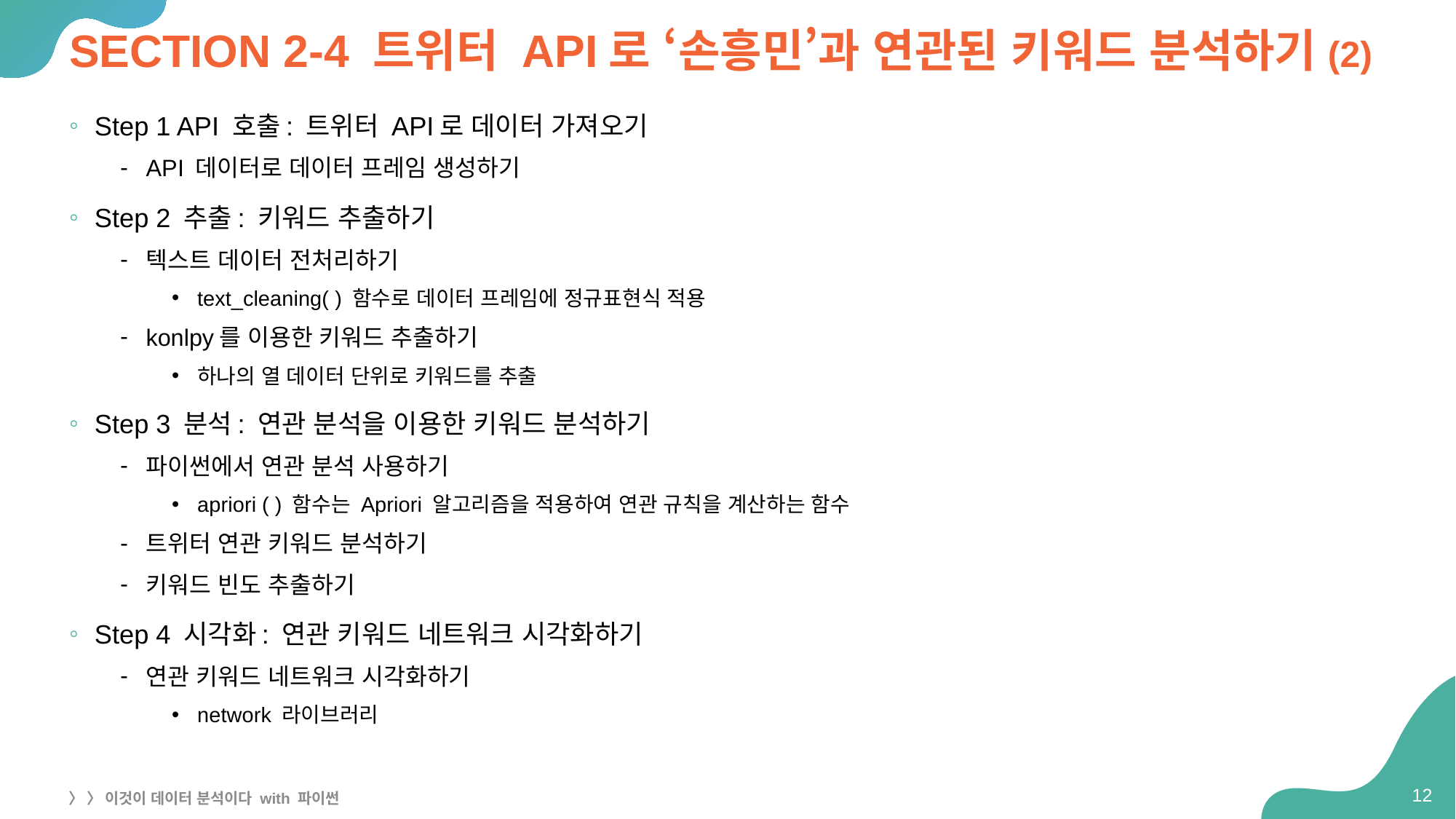

# SECTION 2-4 트위터 API로 ‘손흥민’과 연관된 키워드 분석하기(2)
Step 1 API 호출: 트위터 API로 데이터 가져오기
API 데이터로 데이터 프레임 생성하기
Step 2 추출: 키워드 추출하기
텍스트 데이터 전처리하기
text_cleaning( ) 함수로 데이터 프레임에 정규표현식 적용
konlpy를 이용한 키워드 추출하기
하나의 열 데이터 단위로 키워드를 추출
Step 3 분석: 연관 분석을 이용한 키워드 분석하기
파이썬에서 연관 분석 사용하기
apriori ( ) 함수는 Apriori 알고리즘을 적용하여 연관 규칙을 계산하는 함수
트위터 연관 키워드 분석하기
키워드 빈도 추출하기
Step 4 시각화: 연관 키워드 네트워크 시각화하기
연관 키워드 네트워크 시각화하기
network 라이브러리

12
〉 〉 이것이 데이터 분석이다 with 파이썬